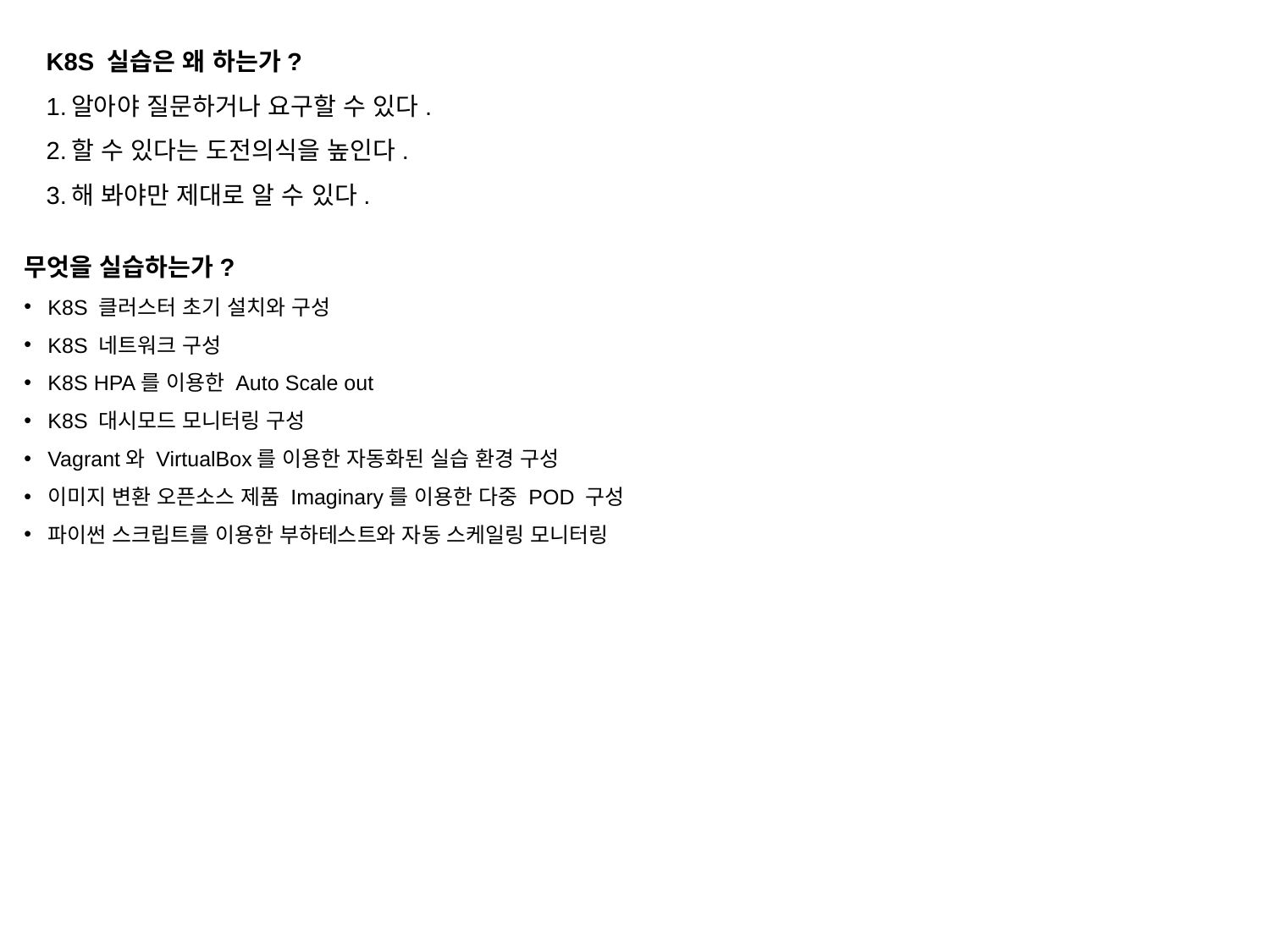

K8S 실습은 왜 하는가?
알아야 질문하거나 요구할 수 있다.
할 수 있다는 도전의식을 높인다.
해 봐야만 제대로 알 수 있다.
무엇을 실습하는가?
K8S 클러스터 초기 설치와 구성
K8S 네트워크 구성
K8S HPA를 이용한 Auto Scale out
K8S 대시모드 모니터링 구성
Vagrant와 VirtualBox를 이용한 자동화된 실습 환경 구성
이미지 변환 오픈소스 제품 Imaginary를 이용한 다중 POD 구성
파이썬 스크립트를 이용한 부하테스트와 자동 스케일링 모니터링